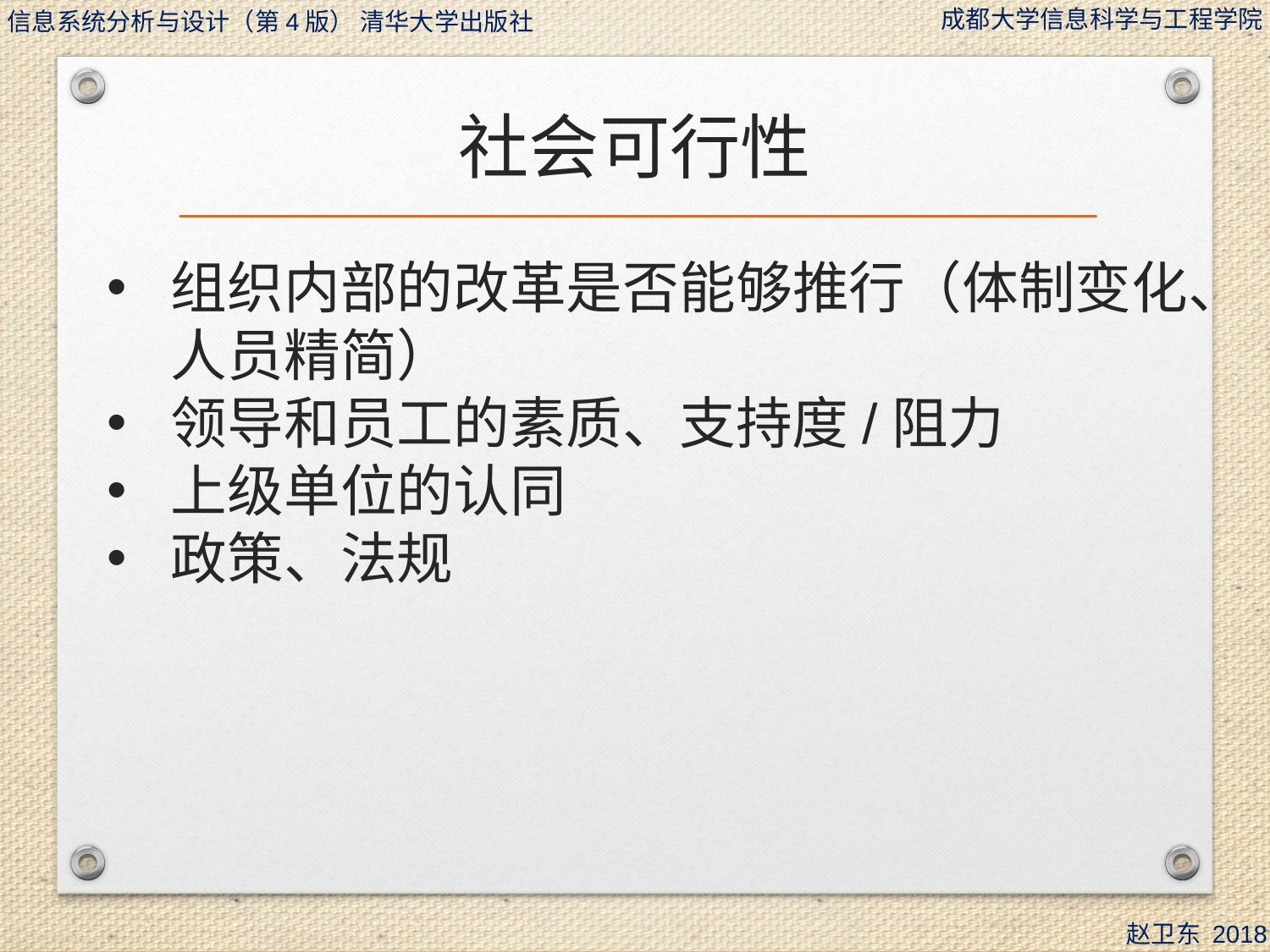

# 社会可行性
组织内部的改革是否能够推行（体制变化、人员精简）
领导和员工的素质、支持度/阻力
上级单位的认同
政策、法规